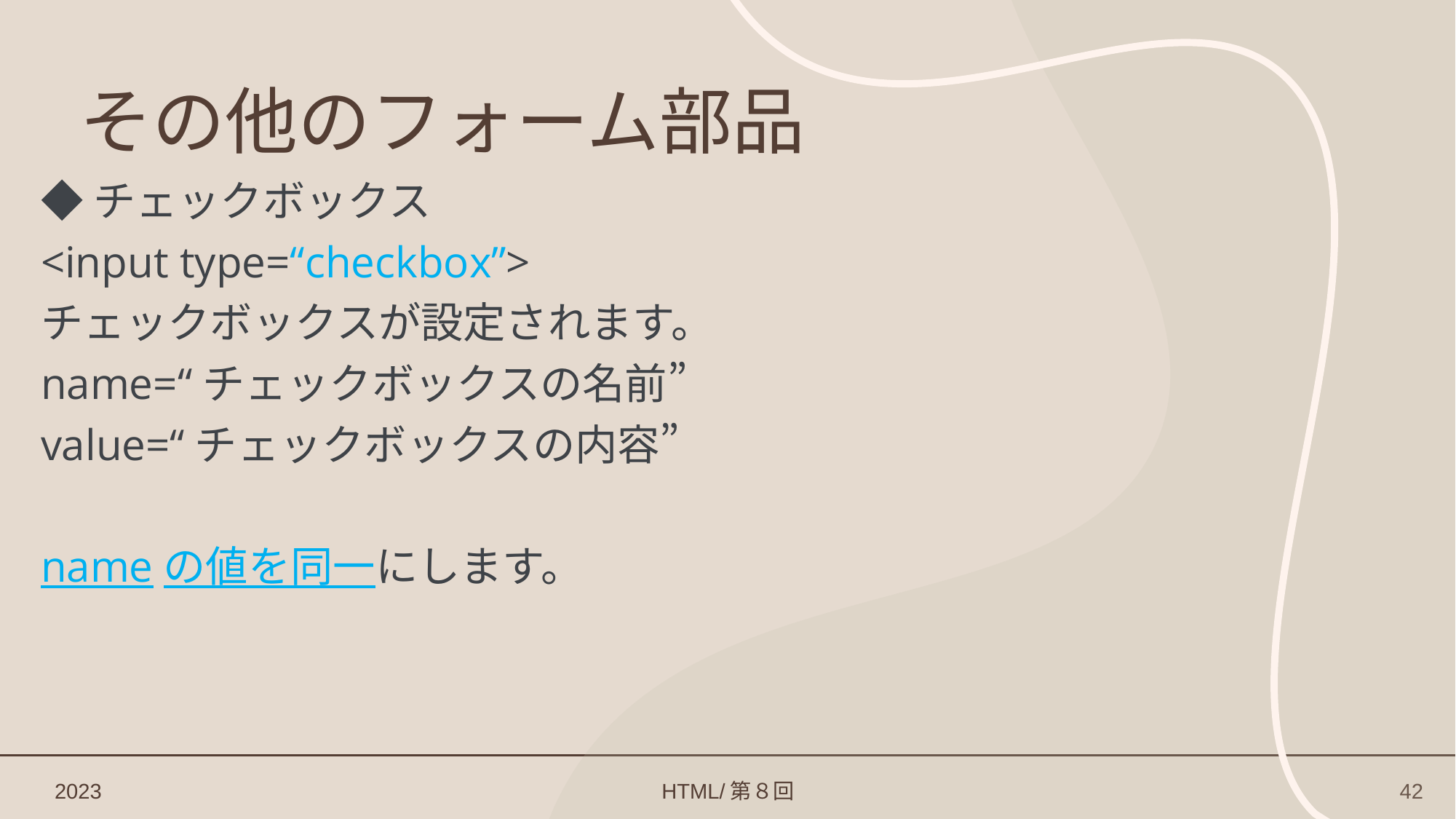

# その他のフォーム部品
◆チェックボックス
<input type=“checkbox”>
チェックボックスが設定されます。
name=“チェックボックスの名前”
value=“チェックボックスの内容”

nameの値を同一にします。

2023
HTML/第８回
42